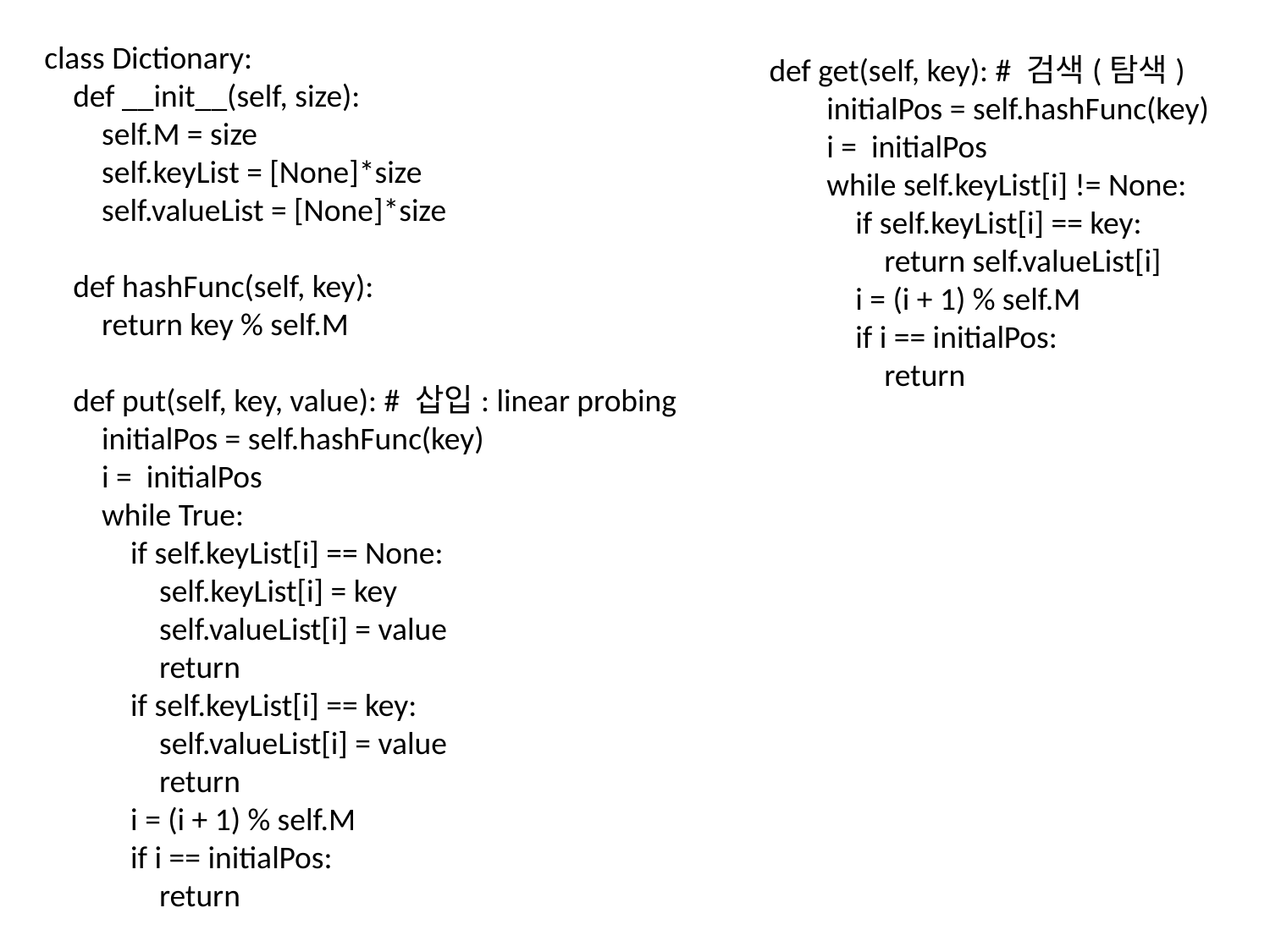

class Dictionary:
    def __init__(self, size):
        self.M = size
        self.keyList = [None]*size
        self.valueList = [None]*size

    def hashFunc(self, key):
        return key % self.M

    def put(self, key, value): # 삽입: linear probing
        initialPos = self.hashFunc(key)
        i =  initialPos
        while True:
            if self.keyList[i] == None:
                self.keyList[i] = key
                self.valueList[i] = value
                return
            if self.keyList[i] == key:
                self.valueList[i] = value
                return
            i = (i + 1) % self.M
            if i == initialPos:
                return
def get(self, key): # 검색(탐색)
        initialPos = self.hashFunc(key)
        i =  initialPos
        while self.keyList[i] != None:
            if self.keyList[i] == key:
                return self.valueList[i]
            i = (i + 1) % self.M
            if i == initialPos:
                return